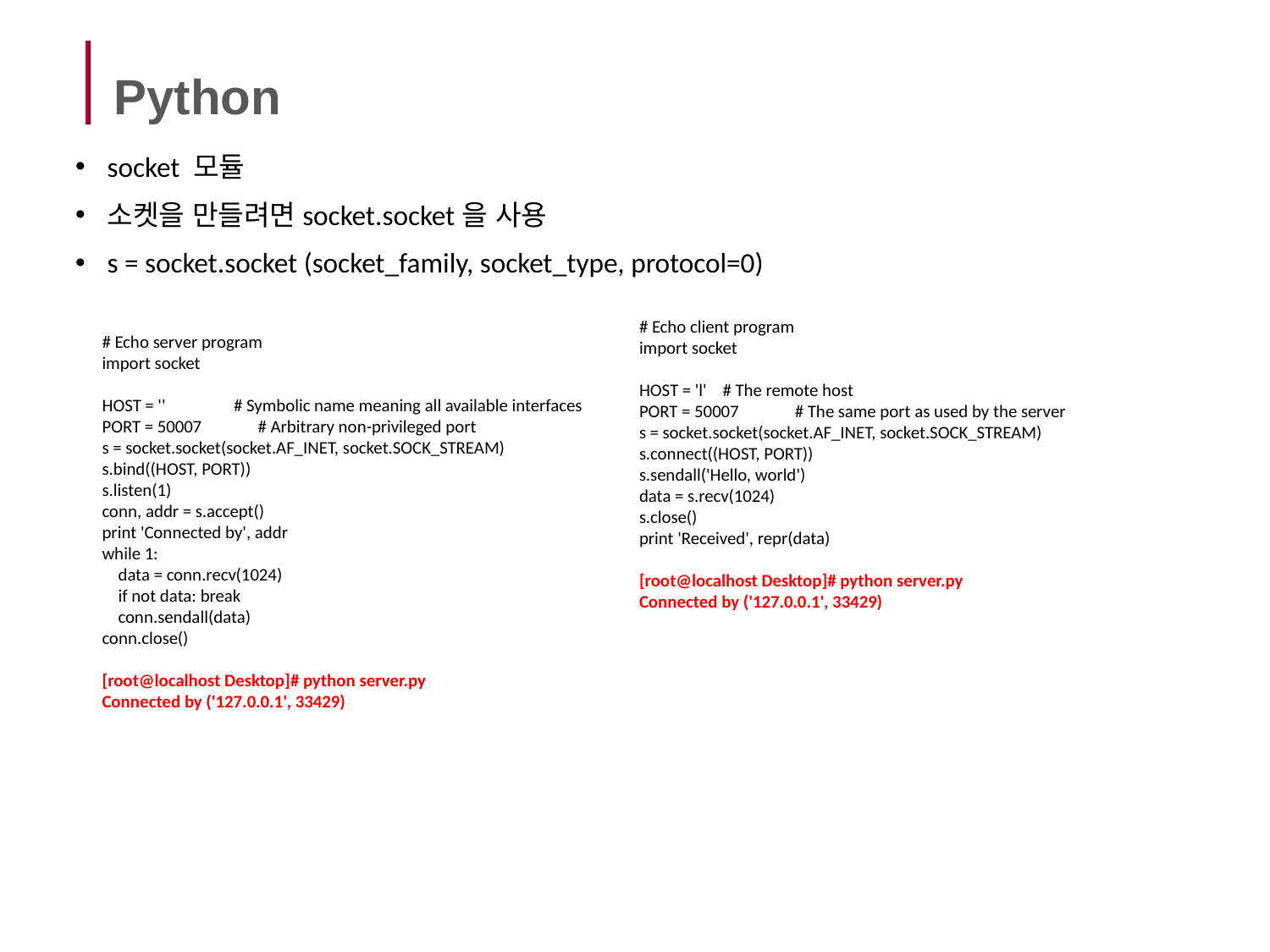

socket 모듈
소켓을 만들려면socket.socket을 사용
s = socket.socket (socket_family, socket_type, protocol=0)

# Echo client program
import socket

HOST = 'l'    # The remote host
PORT = 50007              # The same port as used by the server
s = socket.socket(socket.AF_INET, socket.SOCK_STREAM)
s.connect((HOST, PORT))
s.sendall('Hello, world')
data = s.recv(1024)
s.close()
print 'Received', repr(data)

[root@localhost Desktop]# python server.py
Connected by ('127.0.0.1', 33429)

# Echo server program
import socket

HOST = ''                 # Symbolic name meaning all available interfaces
PORT = 50007              # Arbitrary non-privileged port
s = socket.socket(socket.AF_INET, socket.SOCK_STREAM)
s.bind((HOST, PORT))
s.listen(1)
conn, addr = s.accept()
print 'Connected by', addr
while 1:
    data = conn.recv(1024)
    if not data: break
    conn.sendall(data)
conn.close()

[root@localhost Desktop]# python server.py
Connected by ('127.0.0.1', 33429)